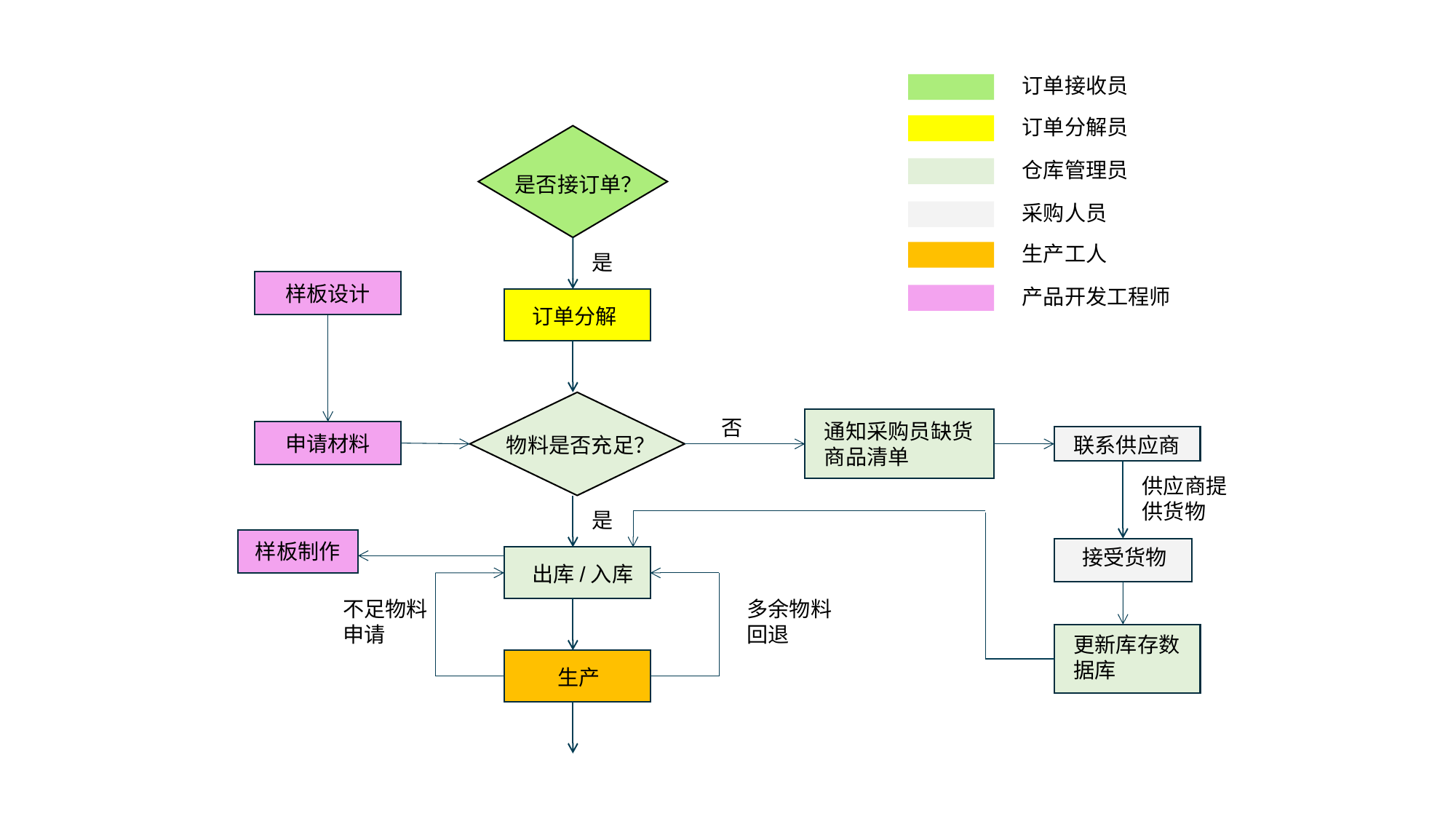

订单接收员

订单分解员

仓库管理员

是否接订单？
采购人员

生产工人

是
样板设计
产品开发工程师

订单分解

否

通知采购员缺货商品清单
申请材料
物料是否充足？

联系供应商
供应商提供货物
是
样板制作

接受货物

出库/入库
不足物料申请
多余物料回退

更新库存数据库

生产